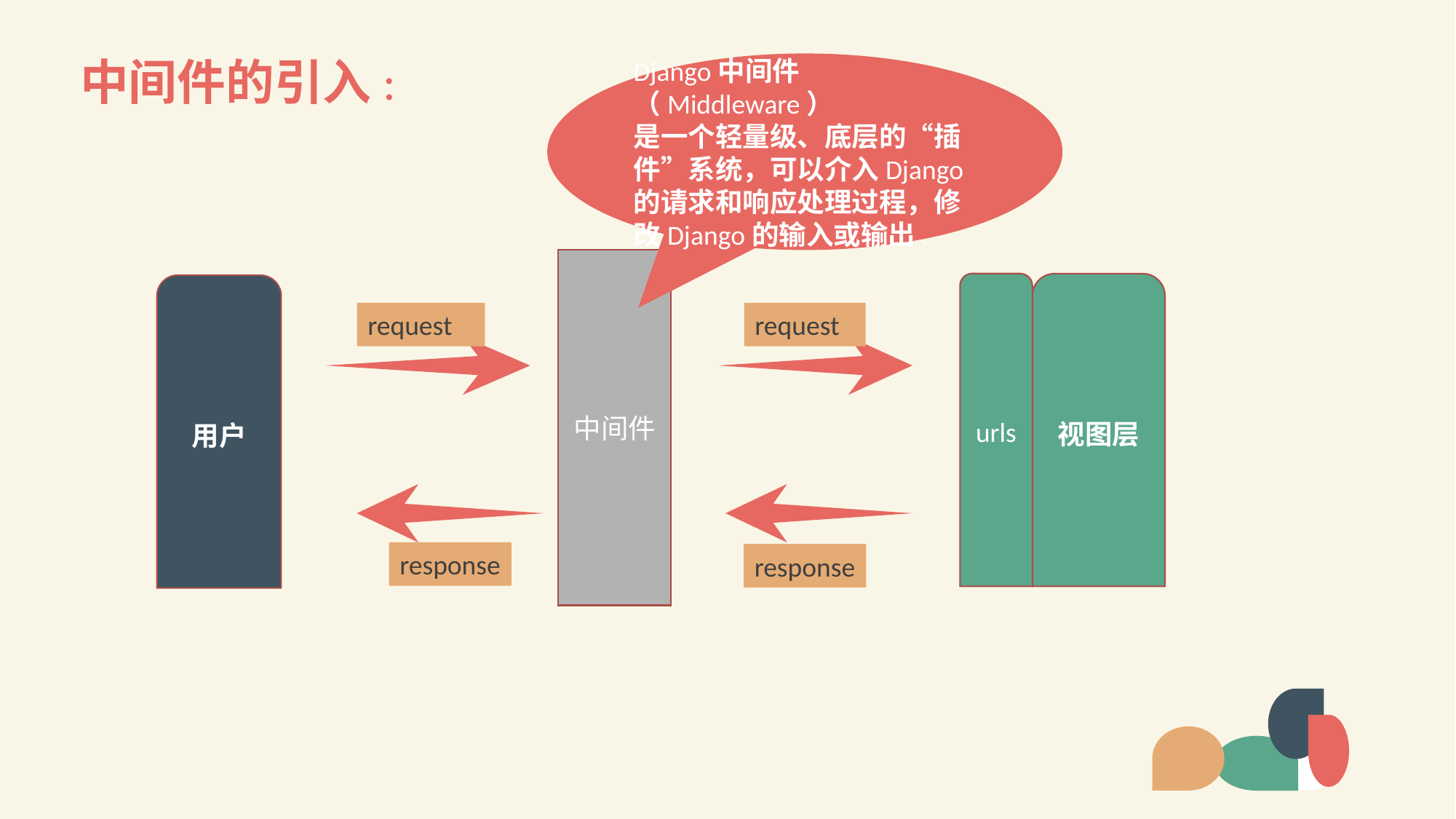

# 中间件的引入:
Django中间件（Middleware）
是一个轻量级、底层的“插件”系统，可以介入Django的请求和响应处理过程，修改Django的输入或输出.
中间件
urls
视图层
用户
request
request

response
response

LOREM